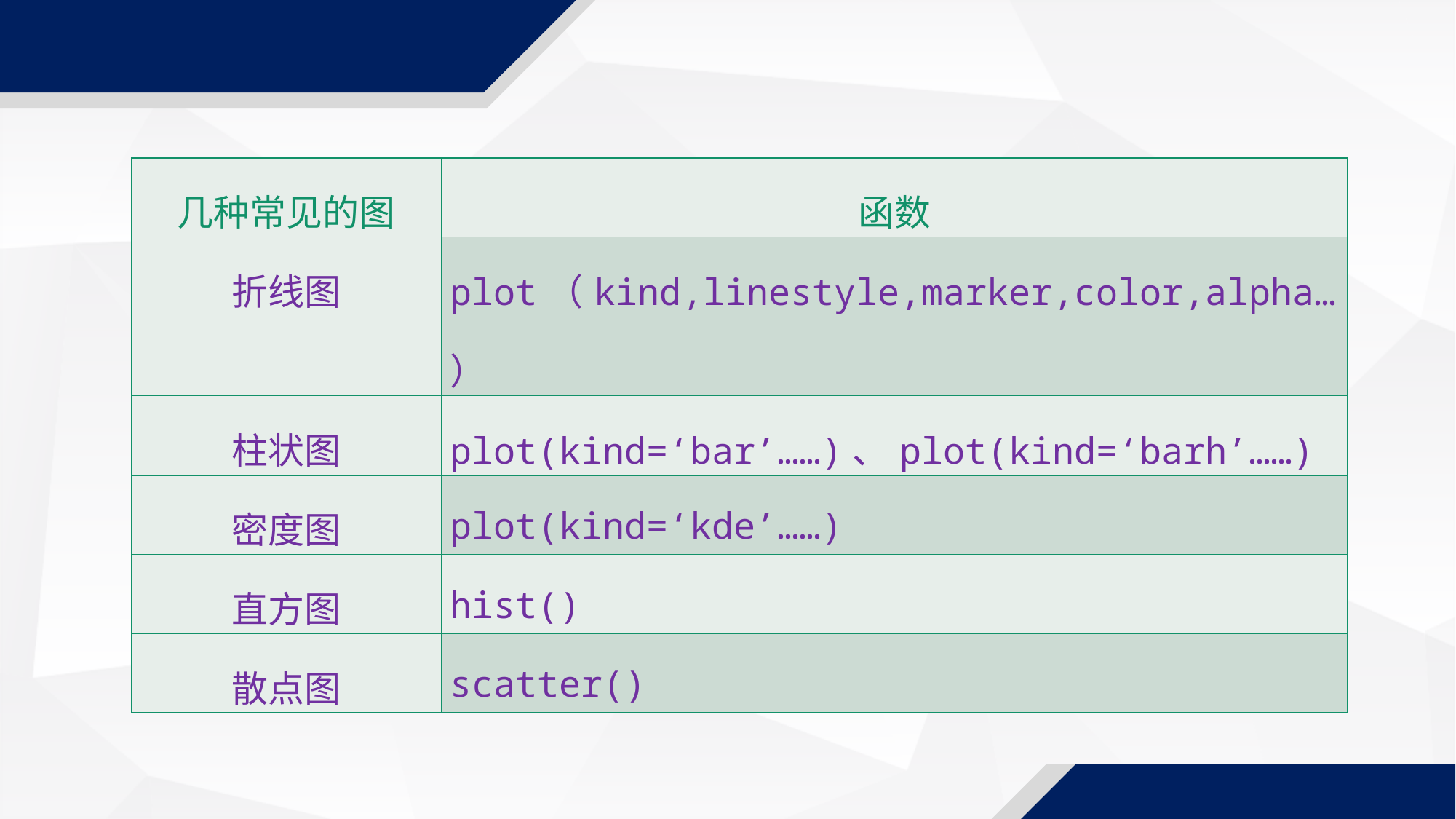

| 几种常见的图 | 函数 |
| --- | --- |
| 折线图 | plot（kind,linestyle,marker,color,alpha…） |
| 柱状图 | plot(kind=‘bar’……)、plot(kind=‘barh’……) |
| 密度图 | plot(kind=‘kde’……) |
| 直方图 | hist() |
| 散点图 | scatter() |